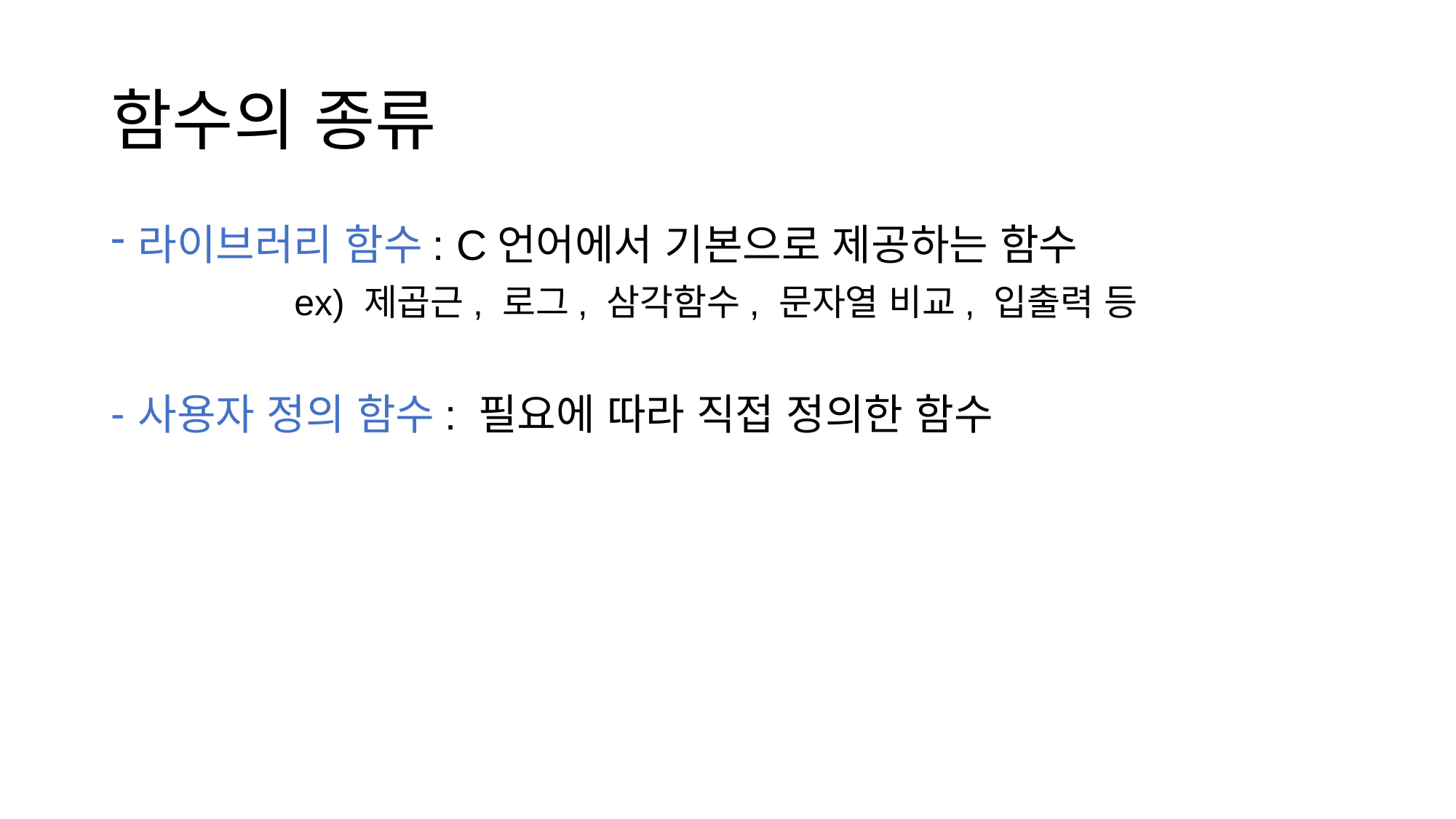

# 함수의 종류
라이브러리 함수: C언어에서 기본으로 제공하는 함수
                  ex) 제곱근, 로그, 삼각함수, 문자열 비교, 입출력 등

사용자 정의 함수: 필요에 따라 직접 정의한 함수